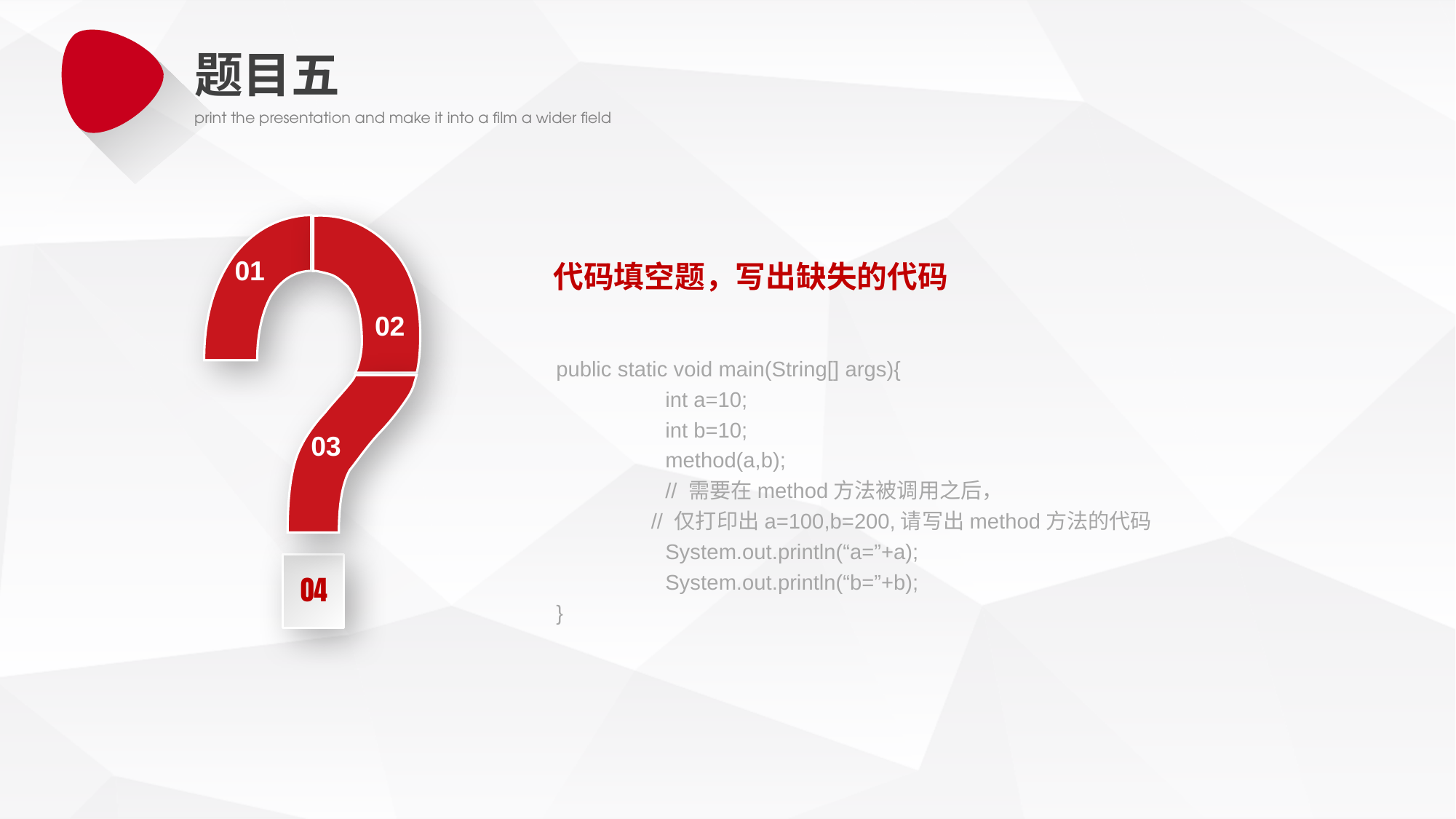

题目五
print the presentation and make it into a film a wider field

01
02
03
04
代码填空题，写出缺失的代码
	public static void main(String[] args){
		int a=10;
		int b=10;
		method(a,b);
		// 需要在method方法被调用之后，
                                  // 仅打印出a=100,b=200,请写出method方法的代码
		System.out.println(“a=”+a);
		System.out.println(“b=”+b);
	}